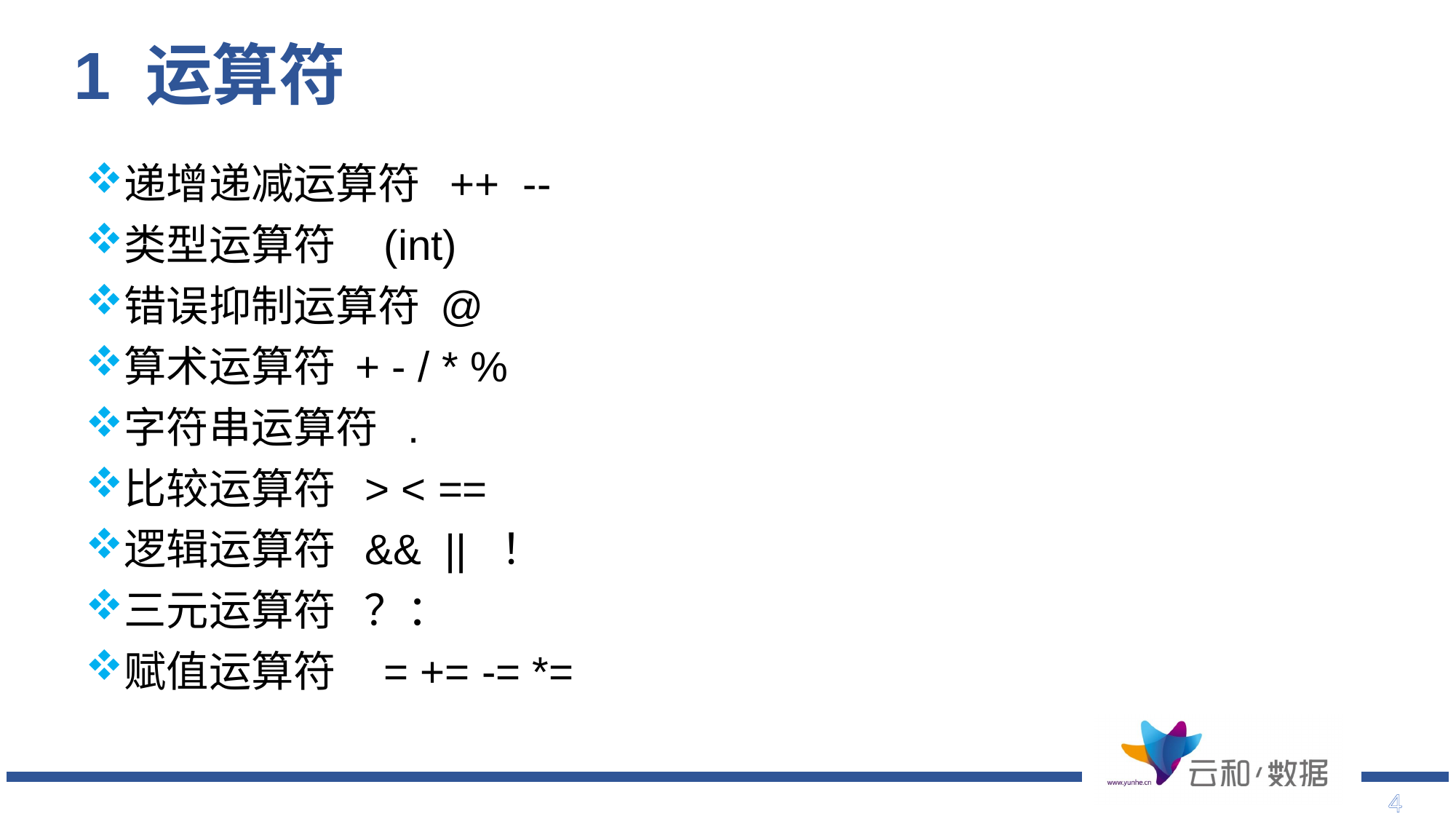

# 1 运算符
递增递减运算符  ++  --
类型运算符    (int)
错误抑制运算符 @
算术运算符 + - / * %
字符串运算符  .
比较运算符  > < ==
逻辑运算符  &&  ||  ！
三元运算符   ？：
赋值运算符    = += -= *=